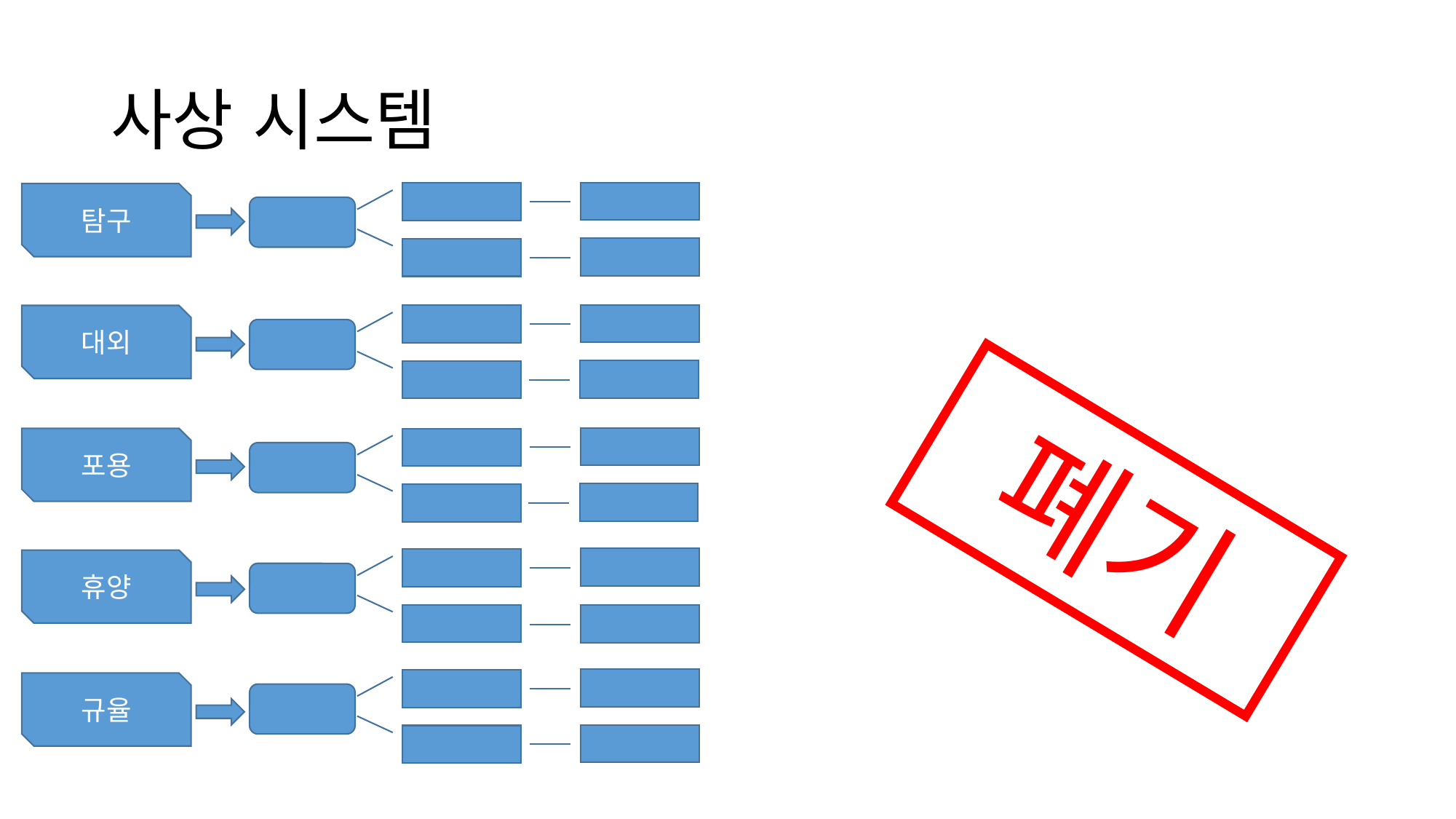

# 사상 시스템

탐구

대외

포용

폐기

휴양

규율